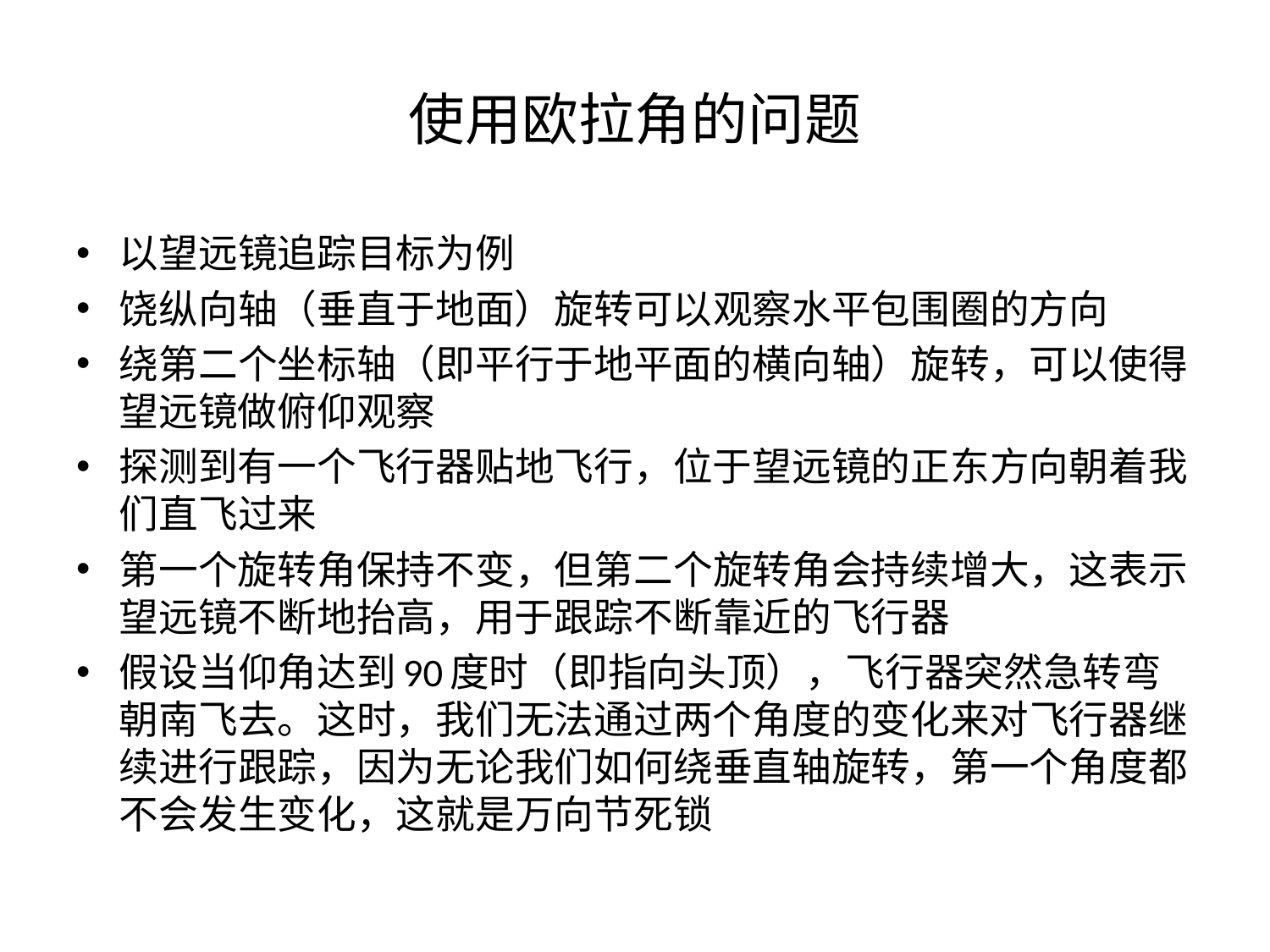

# 使用欧拉角的问题
以望远镜追踪目标为例
饶纵向轴（垂直于地面）旋转可以观察水平包围圈的方向
绕第二个坐标轴（即平行于地平面的横向轴）旋转，可以使得望远镜做俯仰观察
探测到有一个飞行器贴地飞行，位于望远镜的正东方向朝着我们直飞过来
第一个旋转角保持不变，但第二个旋转角会持续增大，这表示望远镜不断地抬高，用于跟踪不断靠近的飞行器
假设当仰角达到90度时（即指向头顶），飞行器突然急转弯朝南飞去。这时，我们无法通过两个角度的变化来对飞行器继续进行跟踪，因为无论我们如何绕垂直轴旋转，第一个角度都不会发生变化，这就是万向节死锁